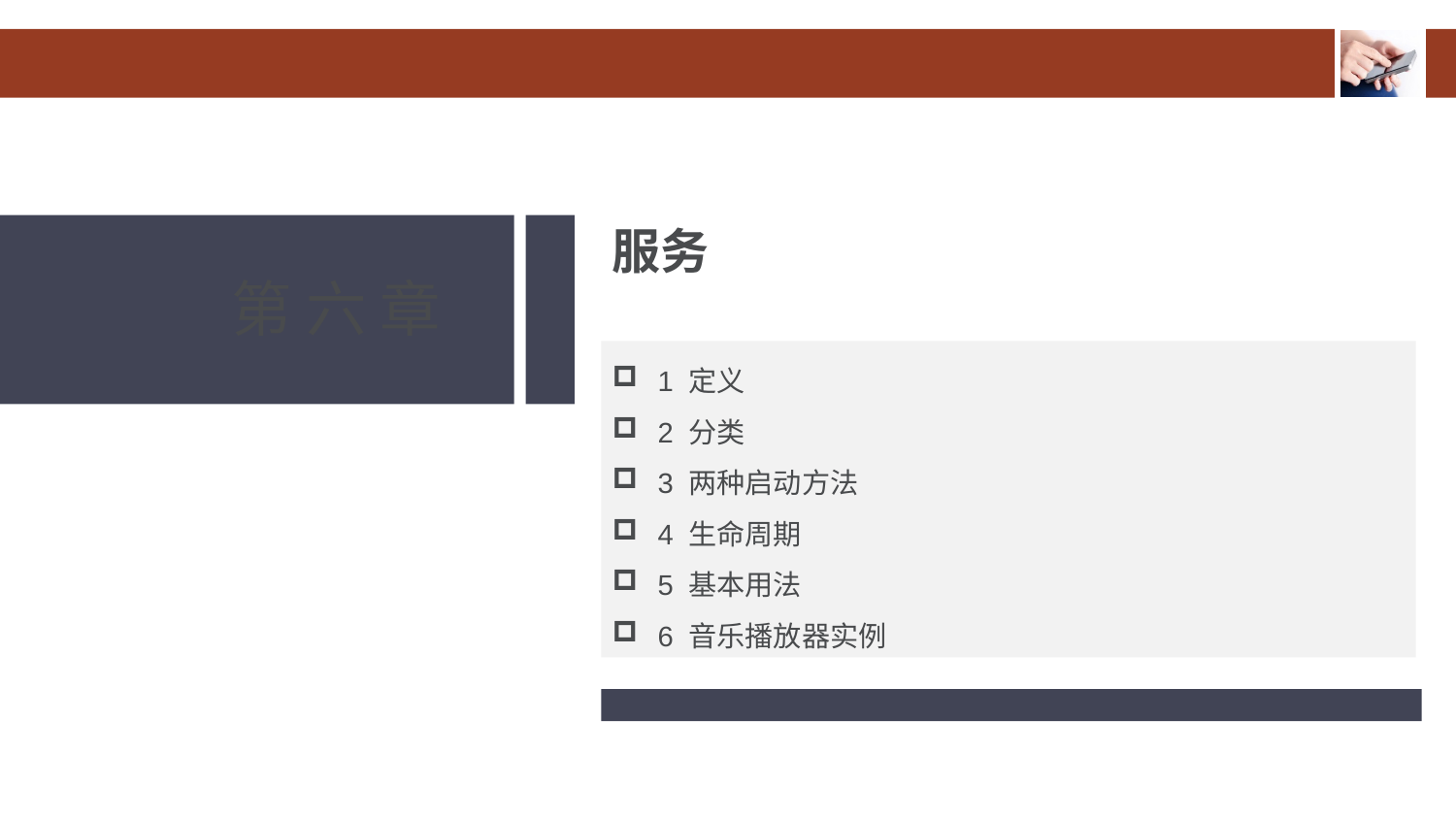

服务
第 六 章
1 定义
2 分类
3 两种启动方法
4 生命周期
5 基本用法
6 音乐播放器实例